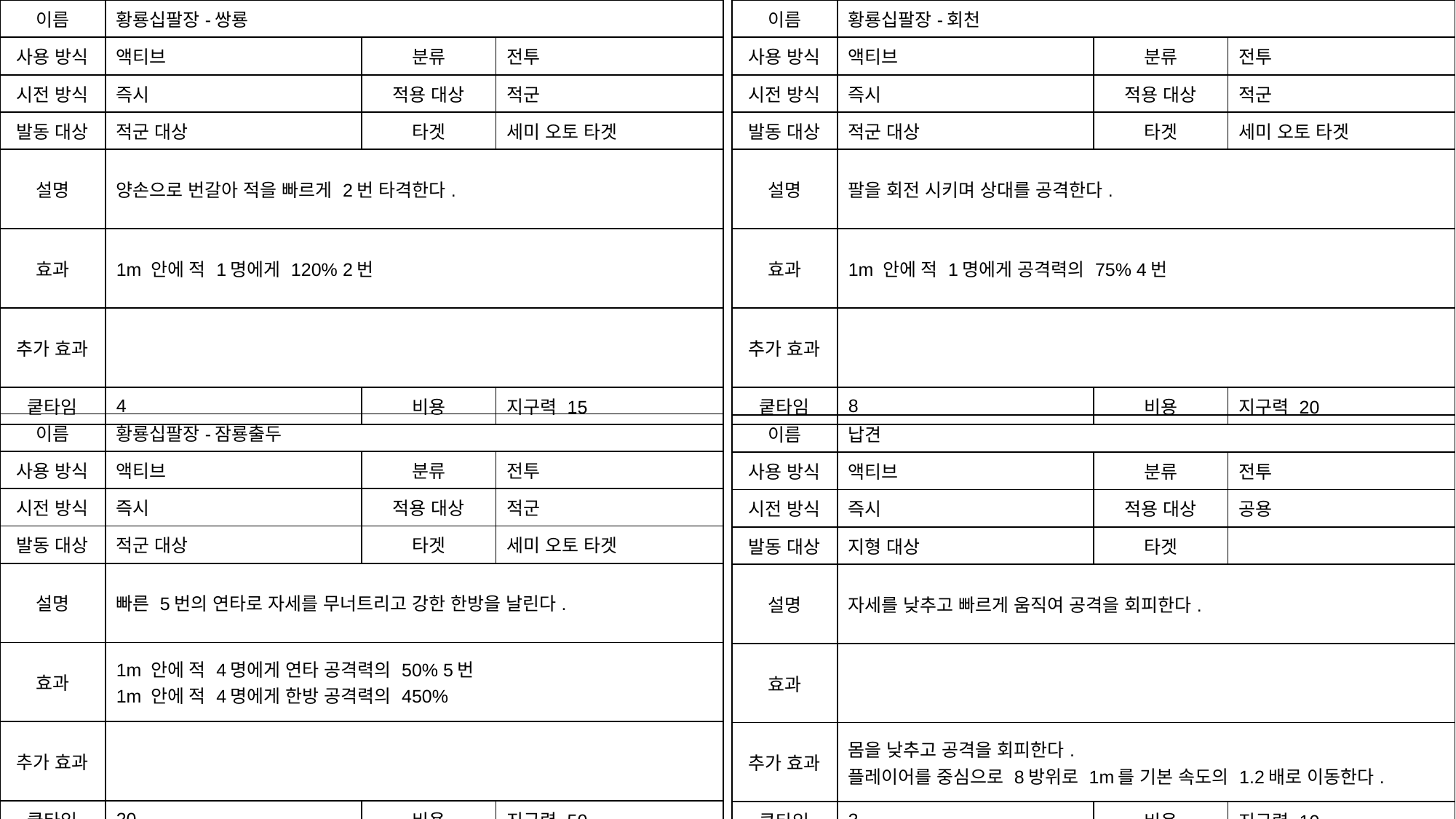

| 이름 | 황룡십팔장-쌍룡 |  |  |
| --- | --- | --- | --- |
| 사용 방식 | 액티브 | 분류 | 전투 |
| 시전 방식 | 즉시 | 적용 대상 | 적군 |
| 발동 대상 | 적군 대상 | 타겟 | 세미 오토 타겟 |
| 설명 | 양손으로 번갈아 적을 빠르게 2번 타격한다. |  |  |
| 효과 | 1m 안에 적 1명에게 120% 2번 |  |  |
| 추가 효과 |  |  |  |
| 쿹타임 | 4 | 비용 | 지구력 15 |
| 이름 | 황룡십팔장-회천 |  |  |
| --- | --- | --- | --- |
| 사용 방식 | 액티브 | 분류 | 전투 |
| 시전 방식 | 즉시 | 적용 대상 | 적군 |
| 발동 대상 | 적군 대상 | 타겟 | 세미 오토 타겟 |
| 설명 | 팔을 회전 시키며 상대를 공격한다. |  |  |
| 효과 | 1m 안에 적 1명에게 공격력의 75% 4번 |  |  |
| 추가 효과 |  |  |  |
| 쿹타임 | 8 | 비용 | 지구력 20 |
| 이름 | 황룡십팔장-잠룡출두 |  |  |
| --- | --- | --- | --- |
| 사용 방식 | 액티브 | 분류 | 전투 |
| 시전 방식 | 즉시 | 적용 대상 | 적군 |
| 발동 대상 | 적군 대상 | 타겟 | 세미 오토 타겟 |
| 설명 | 빠른 5번의 연타로 자세를 무너트리고 강한 한방을 날린다. |  |  |
| 효과 | 1m 안에 적 4명에게 연타 공격력의 50% 5번 1m 안에 적 4명에게 한방 공격력의 450% |  |  |
| 추가 효과 |  |  |  |
| 쿹타임 | 20 | 비용 | 지구력 50 |
| 이름 | 납견 |  |  |
| --- | --- | --- | --- |
| 사용 방식 | 액티브 | 분류 | 전투 |
| 시전 방식 | 즉시 | 적용 대상 | 공용 |
| 발동 대상 | 지형 대상 | 타겟 |  |
| 설명 | 자세를 낮추고 빠르게 움직여 공격을 회피한다. |  |  |
| 효과 |  |  |  |
| 추가 효과 | 몸을 낮추고 공격을 회피한다. 플레이어를 중심으로 8방위로 1m를 기본 속도의 1.2배로 이동한다. |  |  |
| 쿹타임 | 3 | 비용 | 지구력 10 |